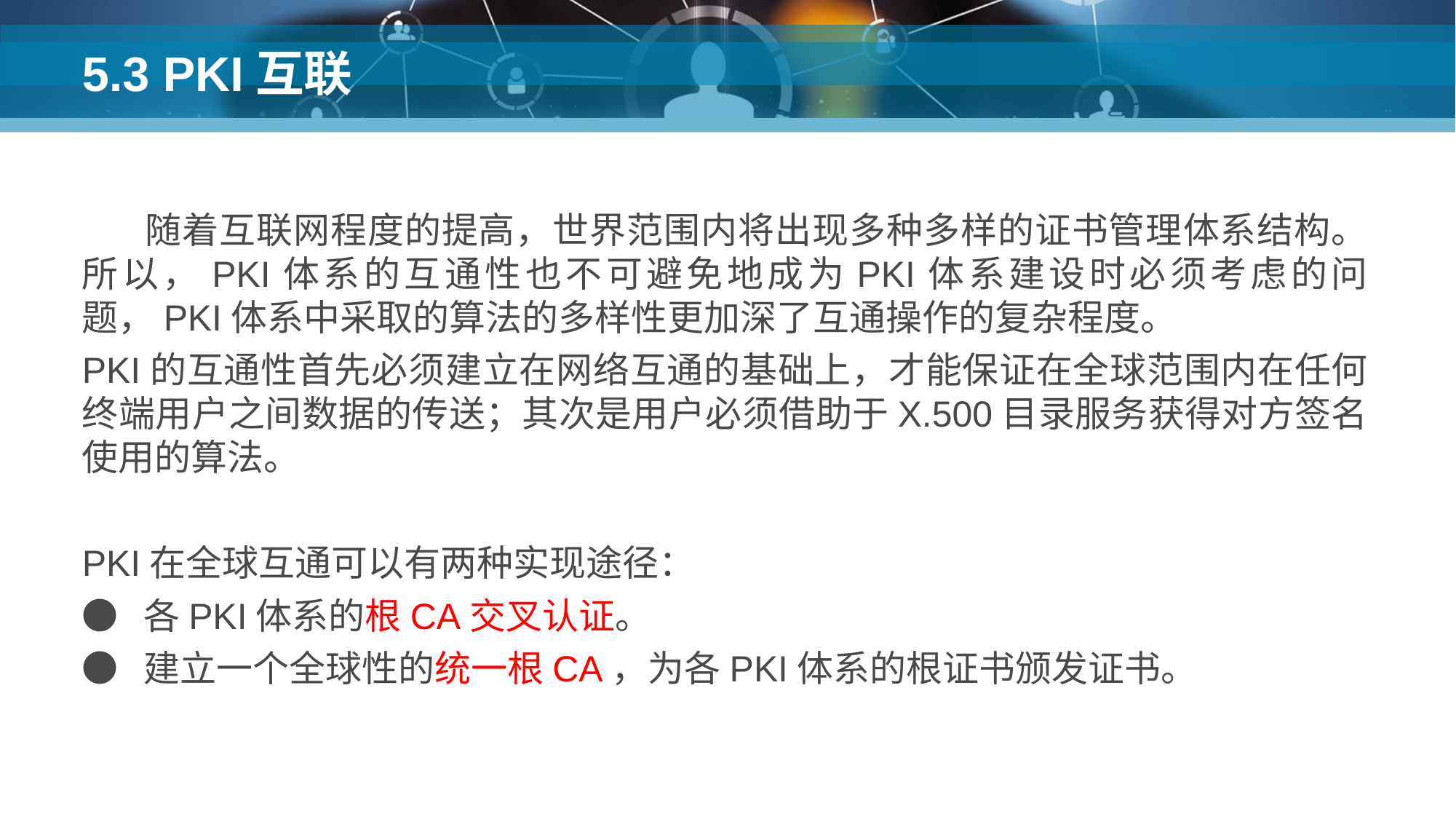

# 5.3 PKI互联

      随着互联网程度的提高，世界范围内将出现多种多样的证书管理体系结构。所以，PKI体系的互通性也不可避免地成为PKI体系建设时必须考虑的问题，PKI体系中采取的算法的多样性更加深了互通操作的复杂程度。
PKI的互通性首先必须建立在网络互通的基础上，才能保证在全球范围内在任何终端用户之间数据的传送；其次是用户必须借助于X.500目录服务获得对方签名使用的算法。

PKI在全球互通可以有两种实现途径：
●  各PKI体系的根CA交叉认证。
●  建立一个全球性的统一根CA，为各PKI体系的根证书颁发证书。